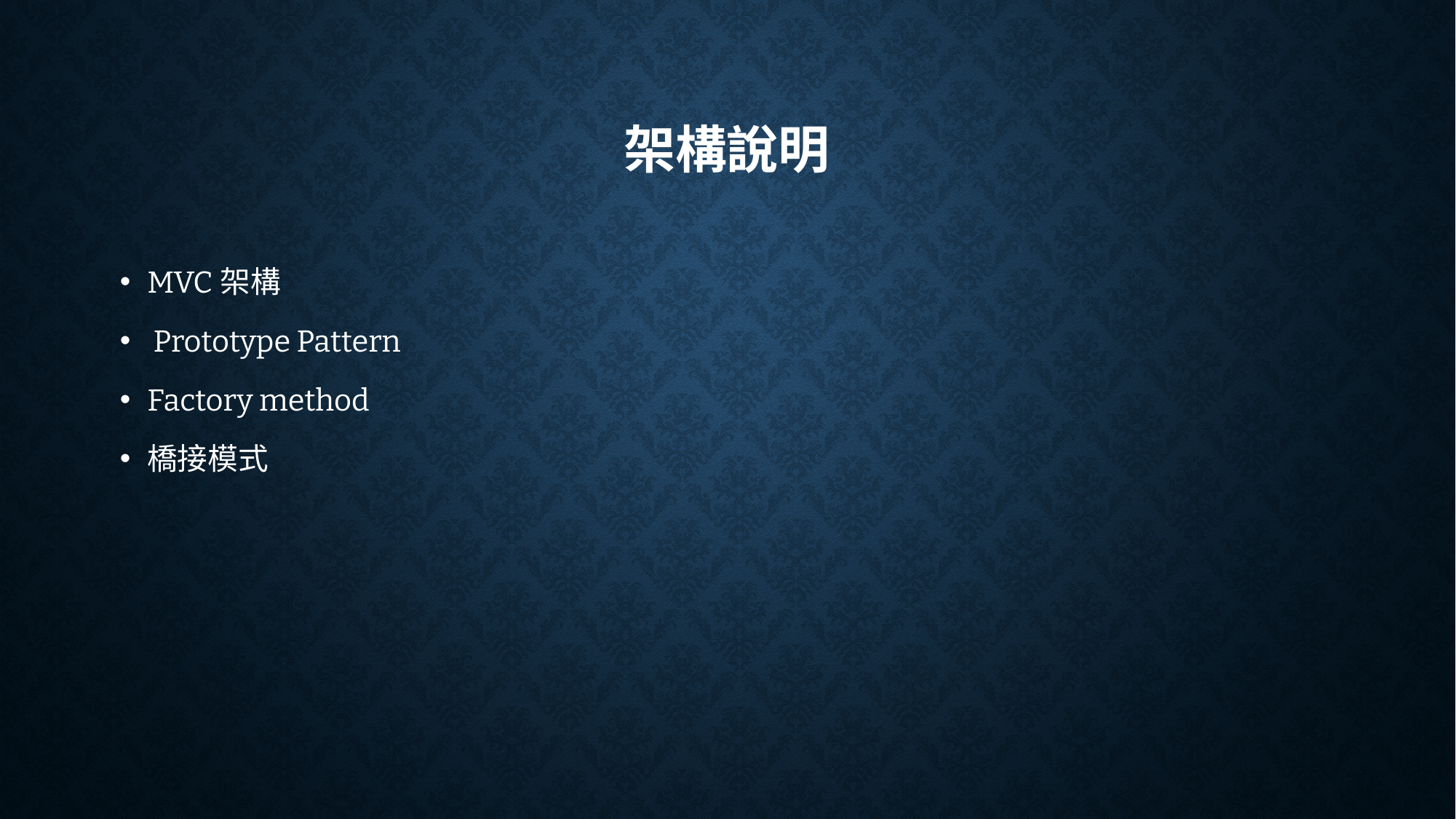

# 架構說明
MVC架構
 Prototype Pattern
Factory method
橋接模式